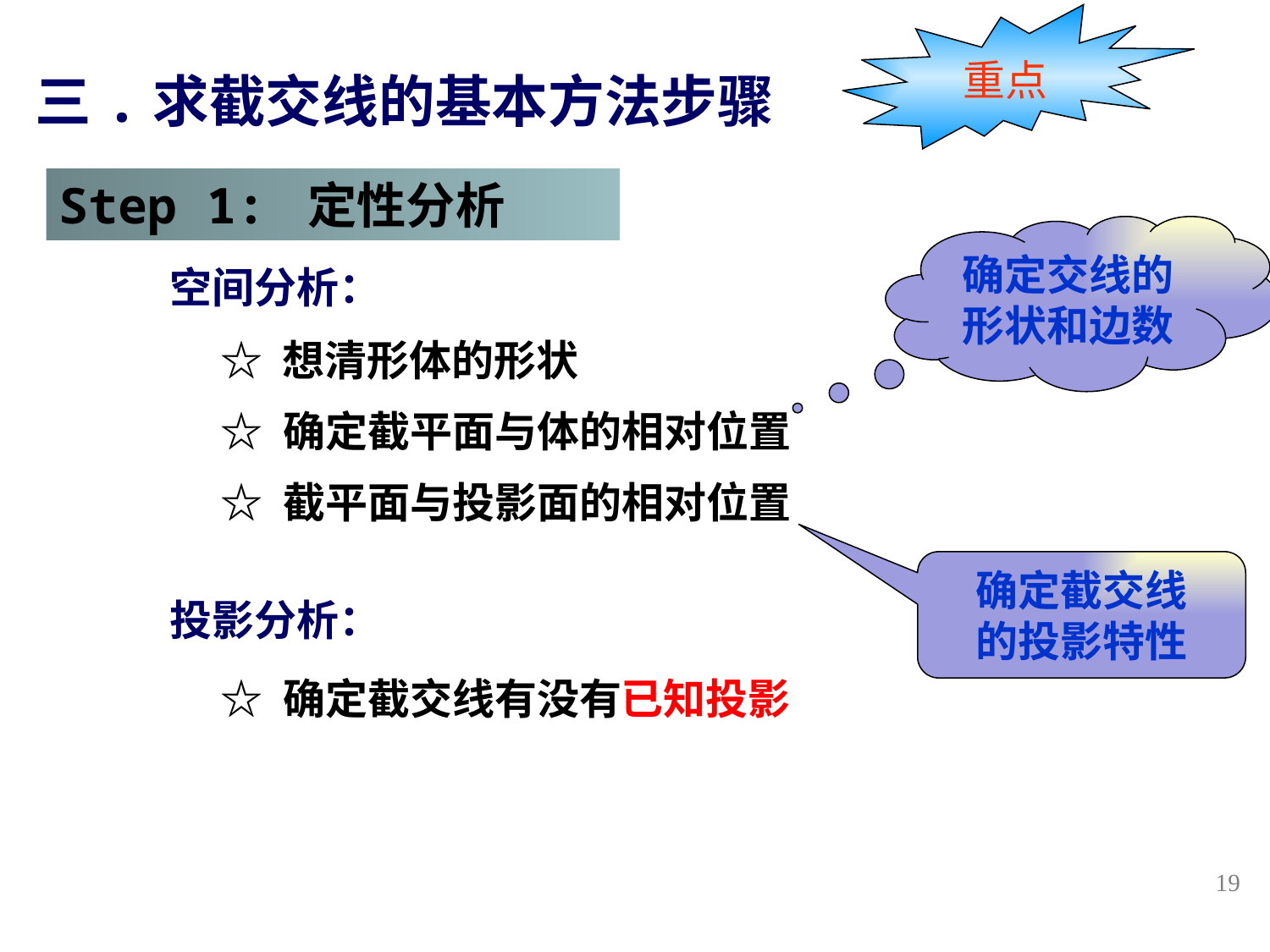

重点
三.求截交线的基本方法步骤
Step 1: 定性分析
确定交线的
形状和边数
空间分析：
☆ 想清形体的形状
☆ 确定截平面与体的相对位置
☆ 截平面与投影面的相对位置
确定截交线
的投影特性
投影分析：
☆ 确定截交线有没有已知投影
19